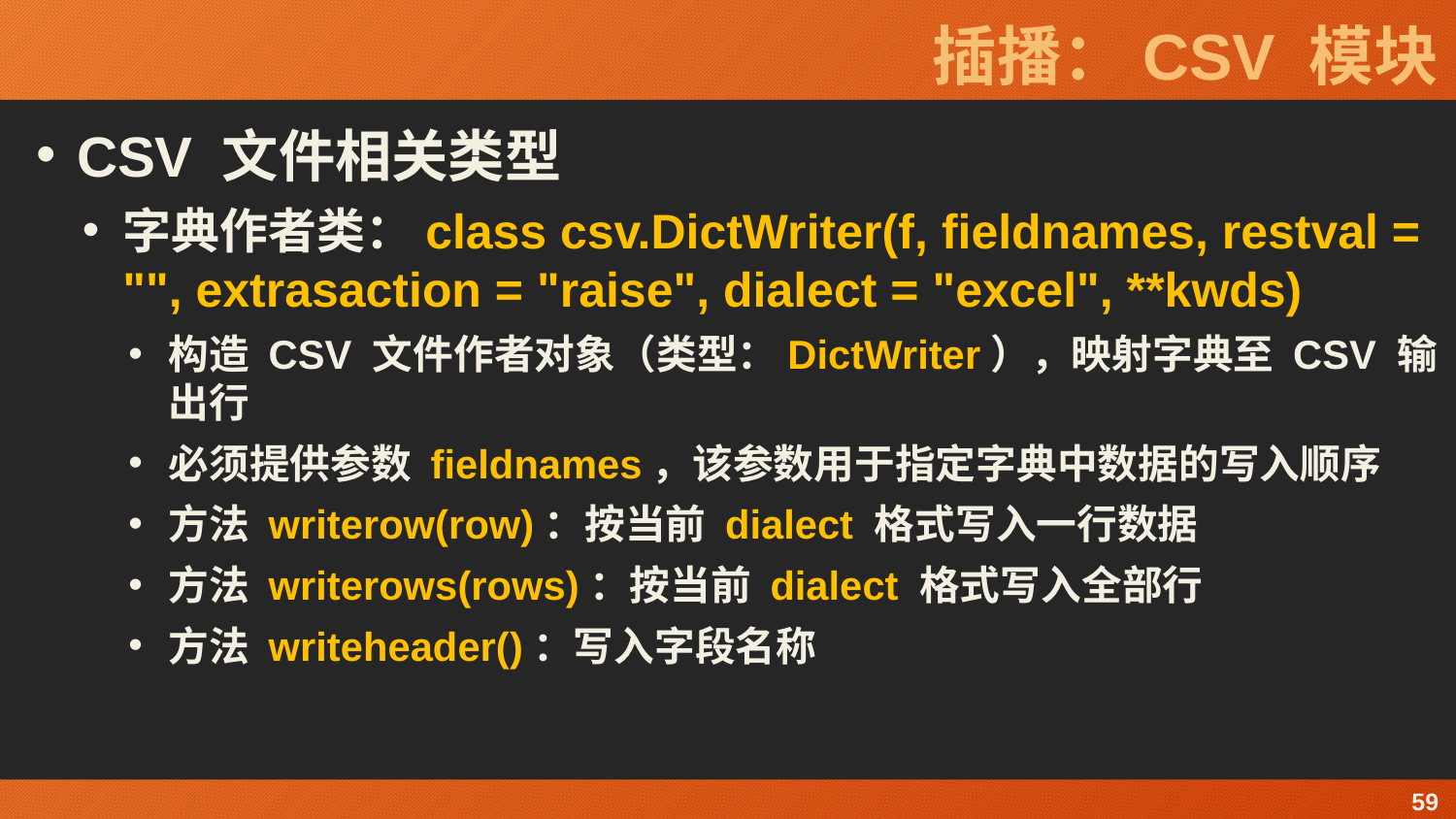

# 插播：CSV 模块
CSV 文件相关类型
字典作者类：class csv.DictWriter(f, fieldnames, restval = "", extrasaction = "raise", dialect = "excel", **kwds)
构造 CSV 文件作者对象（类型：DictWriter），映射字典至 CSV 输出行
必须提供参数 fieldnames，该参数用于指定字典中数据的写入顺序
方法 writerow(row)：按当前 dialect 格式写入一行数据
方法 writerows(rows)：按当前 dialect 格式写入全部行
方法 writeheader()：写入字段名称
59